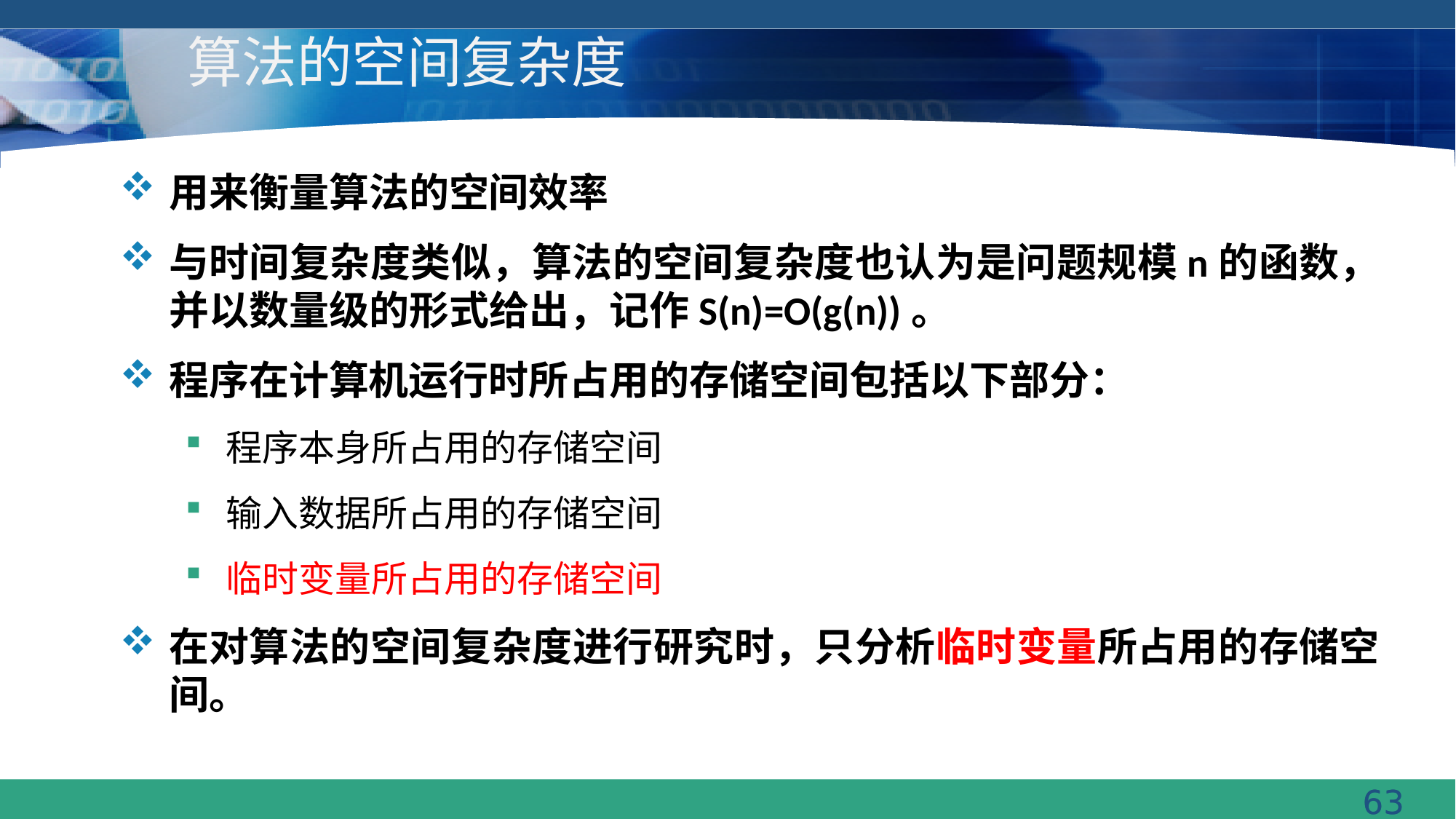

# 算法的空间复杂度
用来衡量算法的空间效率
与时间复杂度类似，算法的空间复杂度也认为是问题规模n的函数，并以数量级的形式给出，记作S(n)=O(g(n))。
程序在计算机运行时所占用的存储空间包括以下部分：
程序本身所占用的存储空间
输入数据所占用的存储空间
临时变量所占用的存储空间
在对算法的空间复杂度进行研究时，只分析临时变量所占用的存储空间。